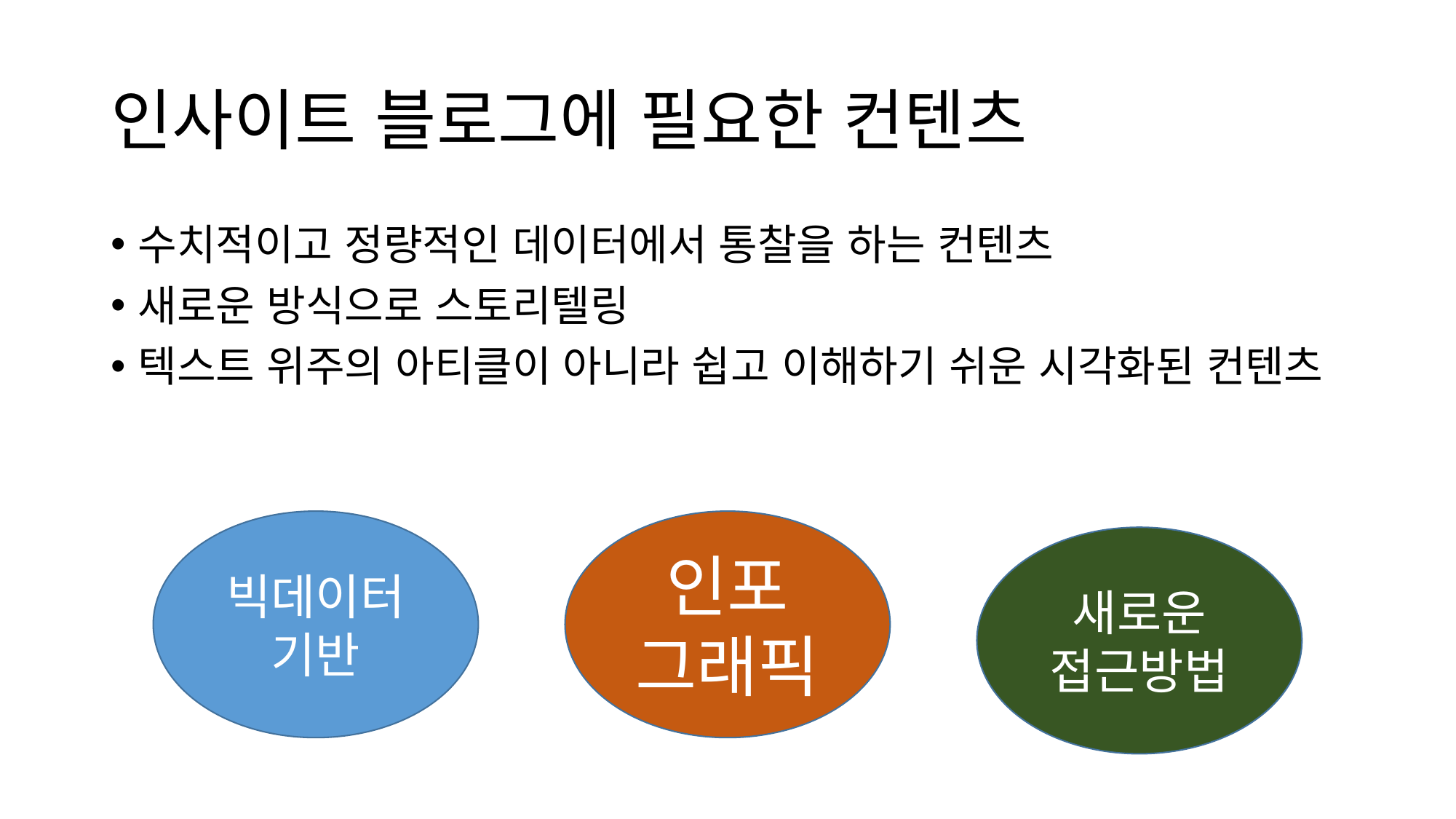

# 인사이트 블로그에 필요한 컨텐츠
수치적이고 정량적인 데이터에서 통찰을 하는 컨텐츠
새로운 방식으로 스토리텔링
텍스트 위주의 아티클이 아니라 쉽고 이해하기 쉬운 시각화된 컨텐츠

인포 그래픽
빅데이터 기반
새로운 접근방법